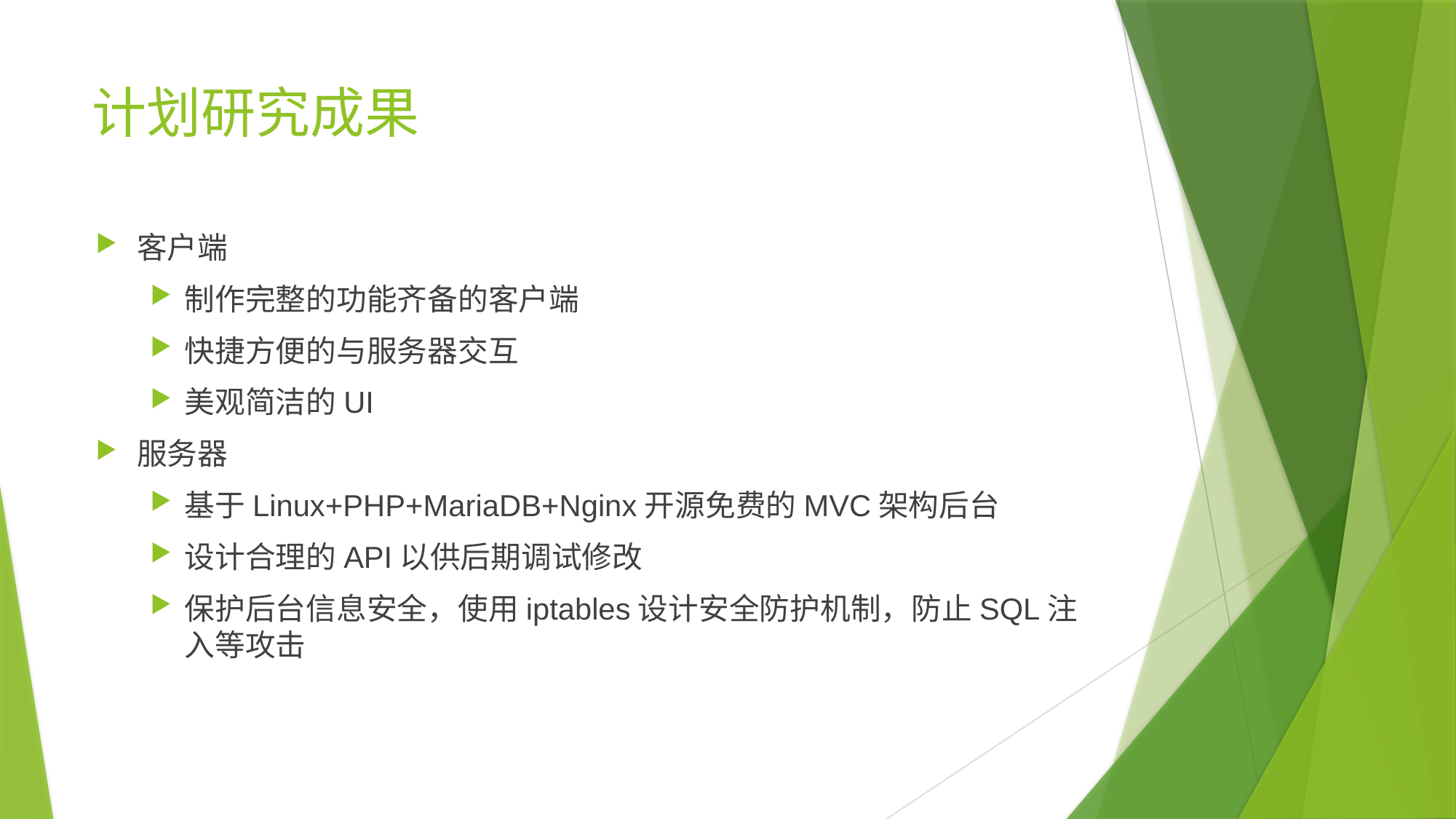

# 计划研究成果
客户端
制作完整的功能齐备的客户端
快捷方便的与服务器交互
美观简洁的UI
服务器
基于Linux+PHP+MariaDB+Nginx开源免费的MVC架构后台
设计合理的API以供后期调试修改
保护后台信息安全，使用iptables设计安全防护机制，防止SQL注入等攻击